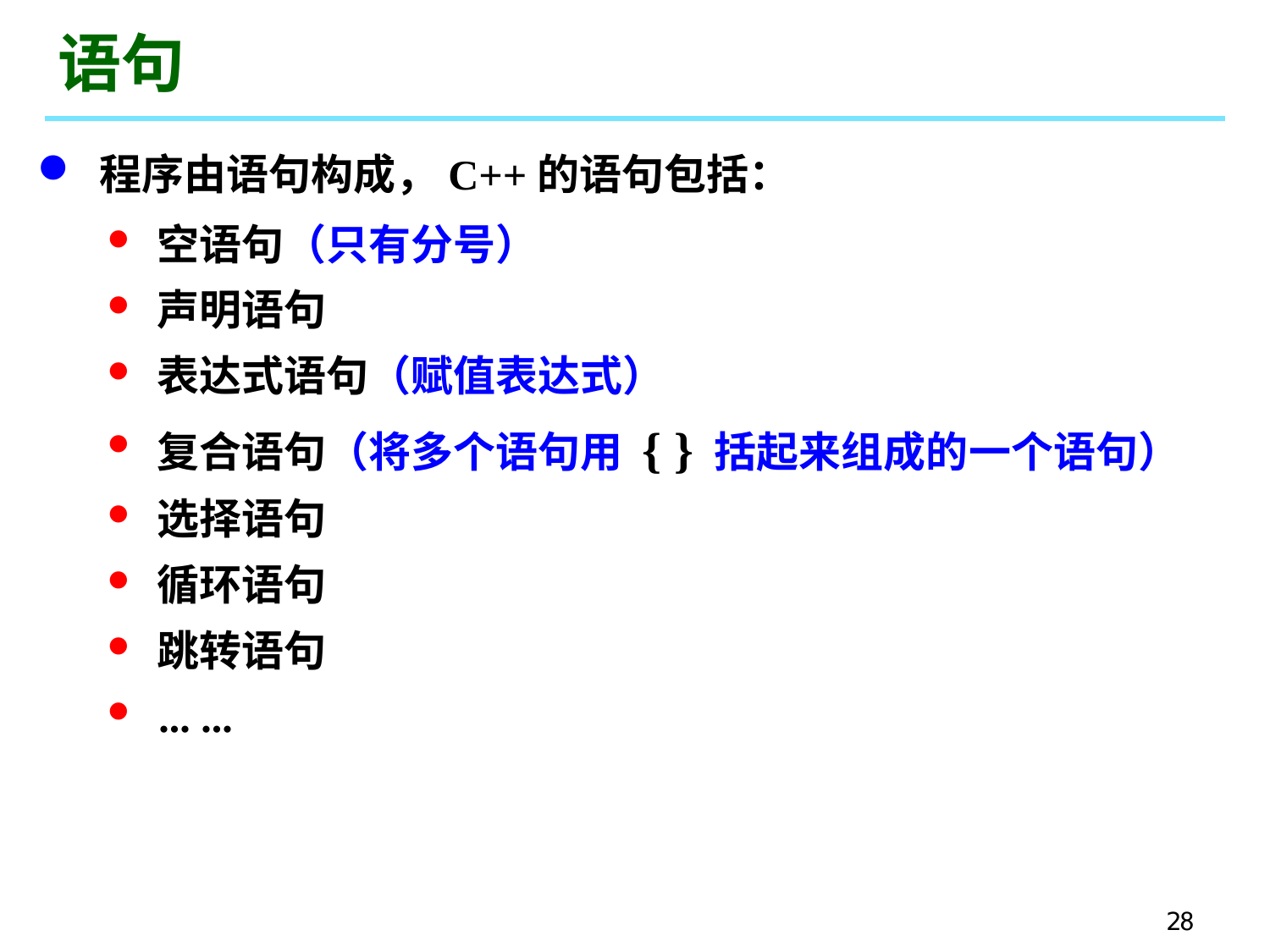

# 语句
 程序由语句构成，C++的语句包括：
 空语句（只有分号）
 声明语句
 表达式语句（赋值表达式）
 复合语句（将多个语句用 { } 括起来组成的一个语句）
 选择语句
 循环语句
 跳转语句
  ... ...
28